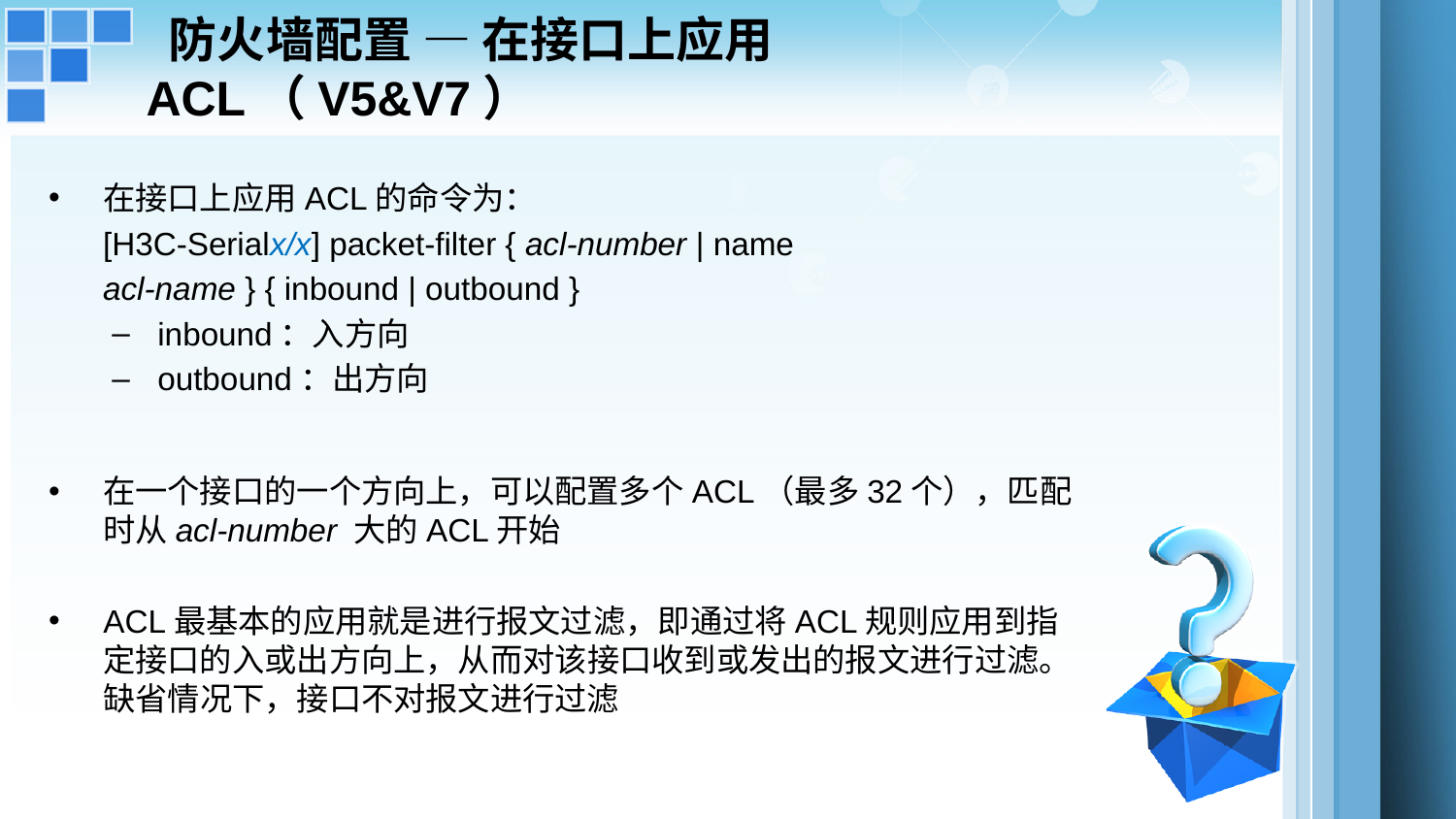

防火墙配置 — 在接口上应用ACL（V5&V7）
在接口上应用ACL的命令为：
[H3C-Serialx/x] packet-filter { acl-number | name
acl-name } { inbound | outbound }
inbound：入方向
outbound：出方向

在一个接口的一个方向上，可以配置多个ACL（最多32个），匹配时从acl-number 大的ACL开始

ACL最基本的应用就是进行报文过滤，即通过将ACL规则应用到指定接口的入或出方向上，从而对该接口收到或发出的报文进行过滤。缺省情况下，接口不对报文进行过滤